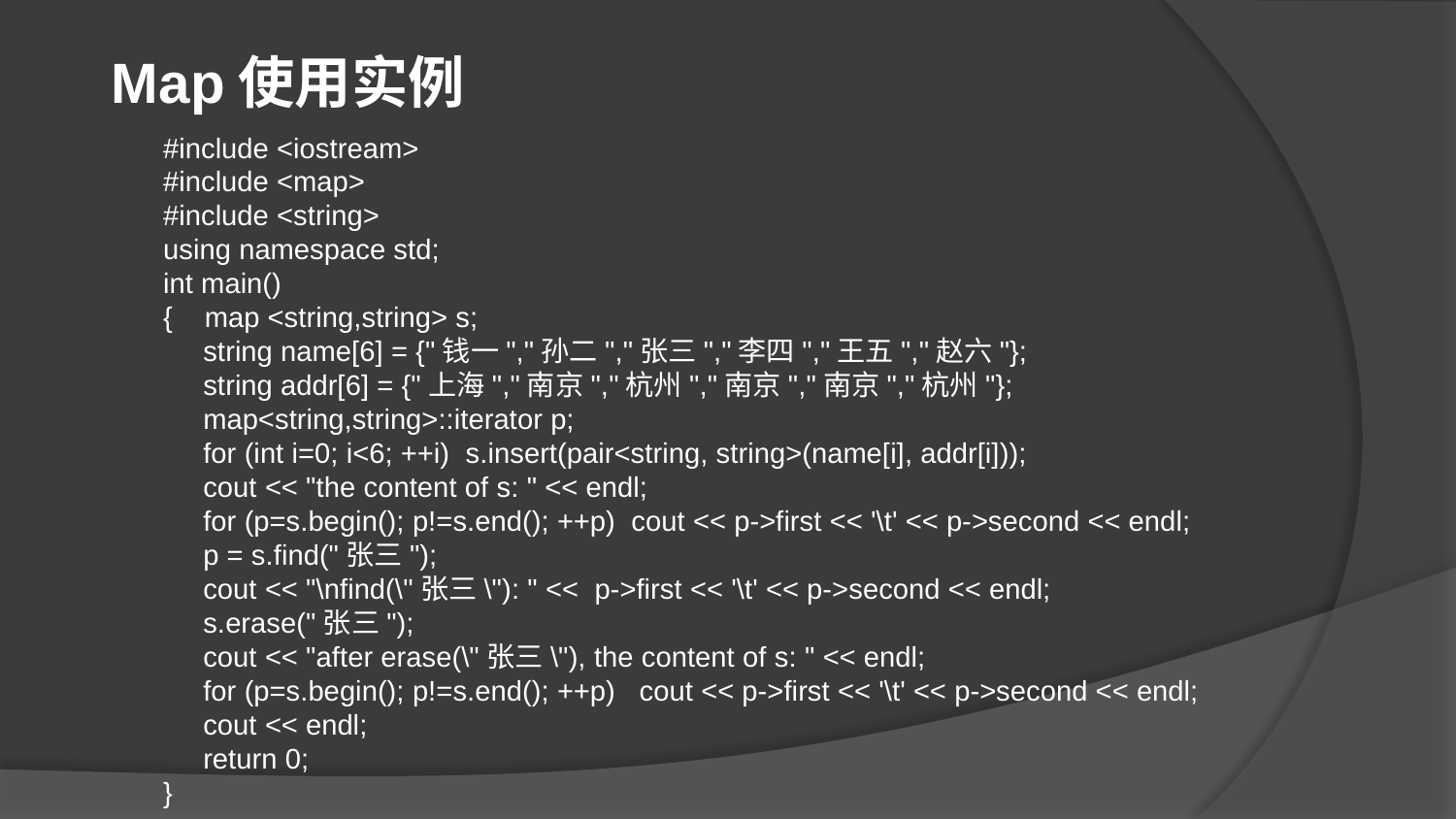

Map使用实例
#include <iostream>
#include <map>
#include <string>
using namespace std;
int main()
{    map <string,string> s;
     string name[6] = {"钱一","孙二","张三","李四","王五","赵六"};
     string addr[6] = {"上海","南京","杭州","南京","南京","杭州"};
     map<string,string>::iterator p;
     for (int i=0; i<6; ++i)  s.insert(pair<string, string>(name[i], addr[i]));
     cout << "the content of s: " << endl;
     for (p=s.begin(); p!=s.end(); ++p)  cout << p->first << '\t' << p->second << endl;
     p = s.find("张三");
     cout << "\nfind(\"张三\"): " <<  p->first << '\t' << p->second << endl;
     s.erase("张三");
     cout << "after erase(\"张三\"), the content of s: " << endl;
     for (p=s.begin(); p!=s.end(); ++p)   cout << p->first << '\t' << p->second << endl;
     cout << endl;
     return 0;
}